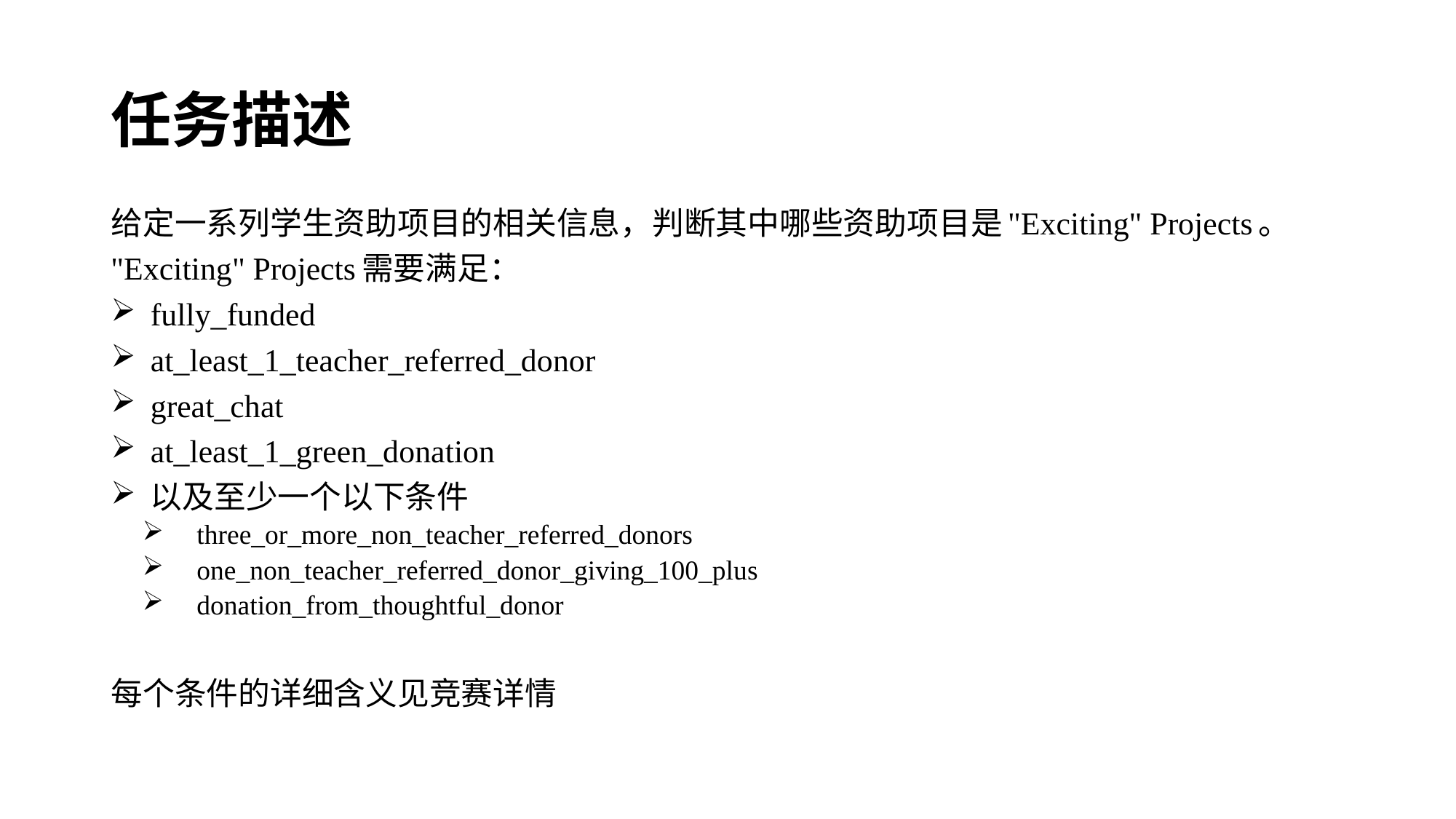

# 任务描述
给定一系列学生资助项目的相关信息，判断其中哪些资助项目是"Exciting" Projects。
"Exciting" Projects需要满足：
fully_funded
at_least_1_teacher_referred_donor
great_chat
at_least_1_green_donation
以及至少一个以下条件
three_or_more_non_teacher_referred_donors
one_non_teacher_referred_donor_giving_100_plus
donation_from_thoughtful_donor

每个条件的详细含义见竞赛详情